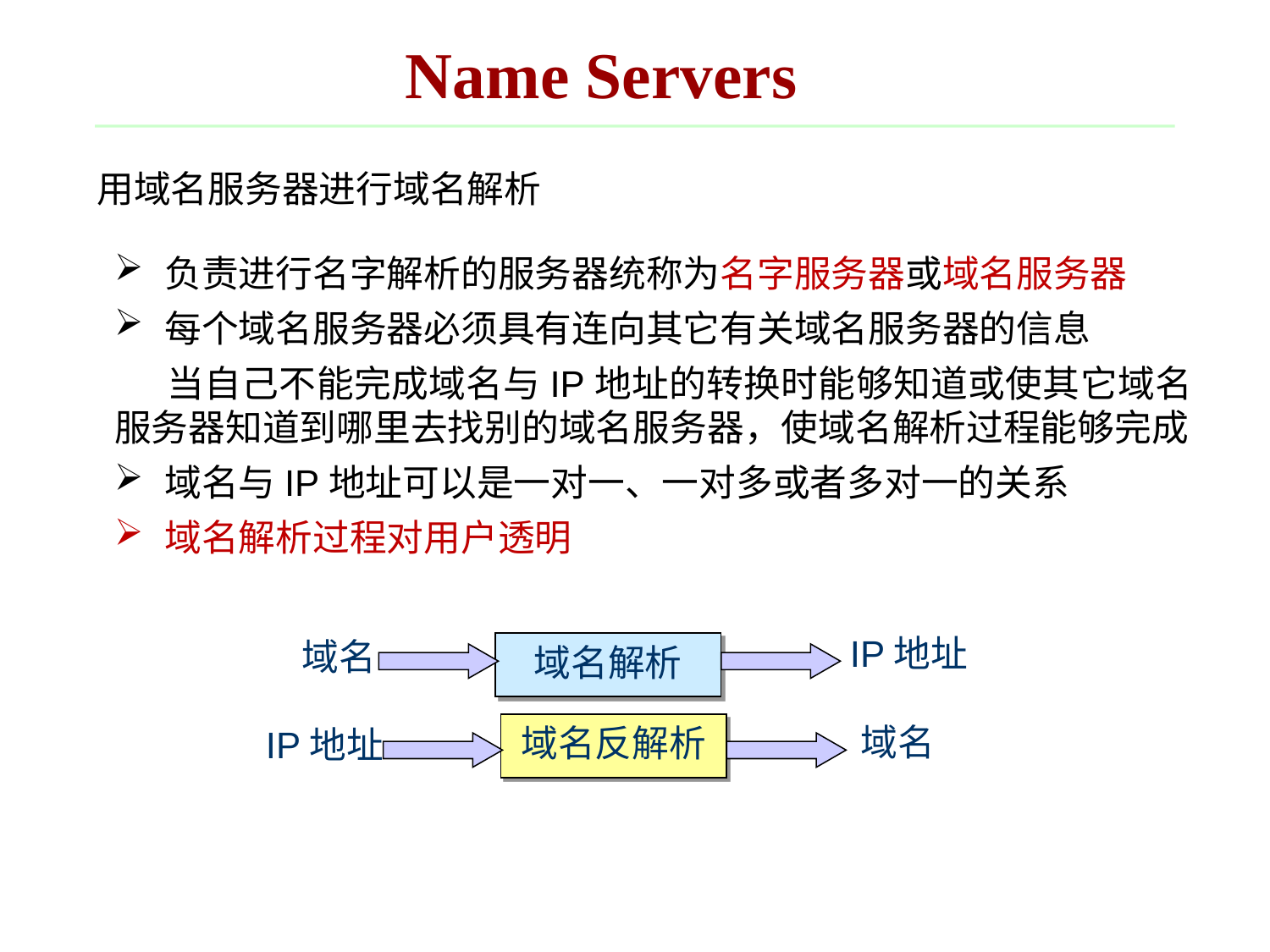

# Name Servers
用域名服务器进行域名解析
负责进行名字解析的服务器统称为名字服务器或域名服务器
每个域名服务器必须具有连向其它有关域名服务器的信息
     当自己不能完成域名与IP地址的转换时能够知道或使其它域名服务器知道到哪里去找别的域名服务器，使域名解析过程能够完成
域名与IP地址可以是一对一、一对多或者多对一的关系
域名解析过程对用户透明
IP地址
域名解析
域名

域名反解析
域名
IP地址